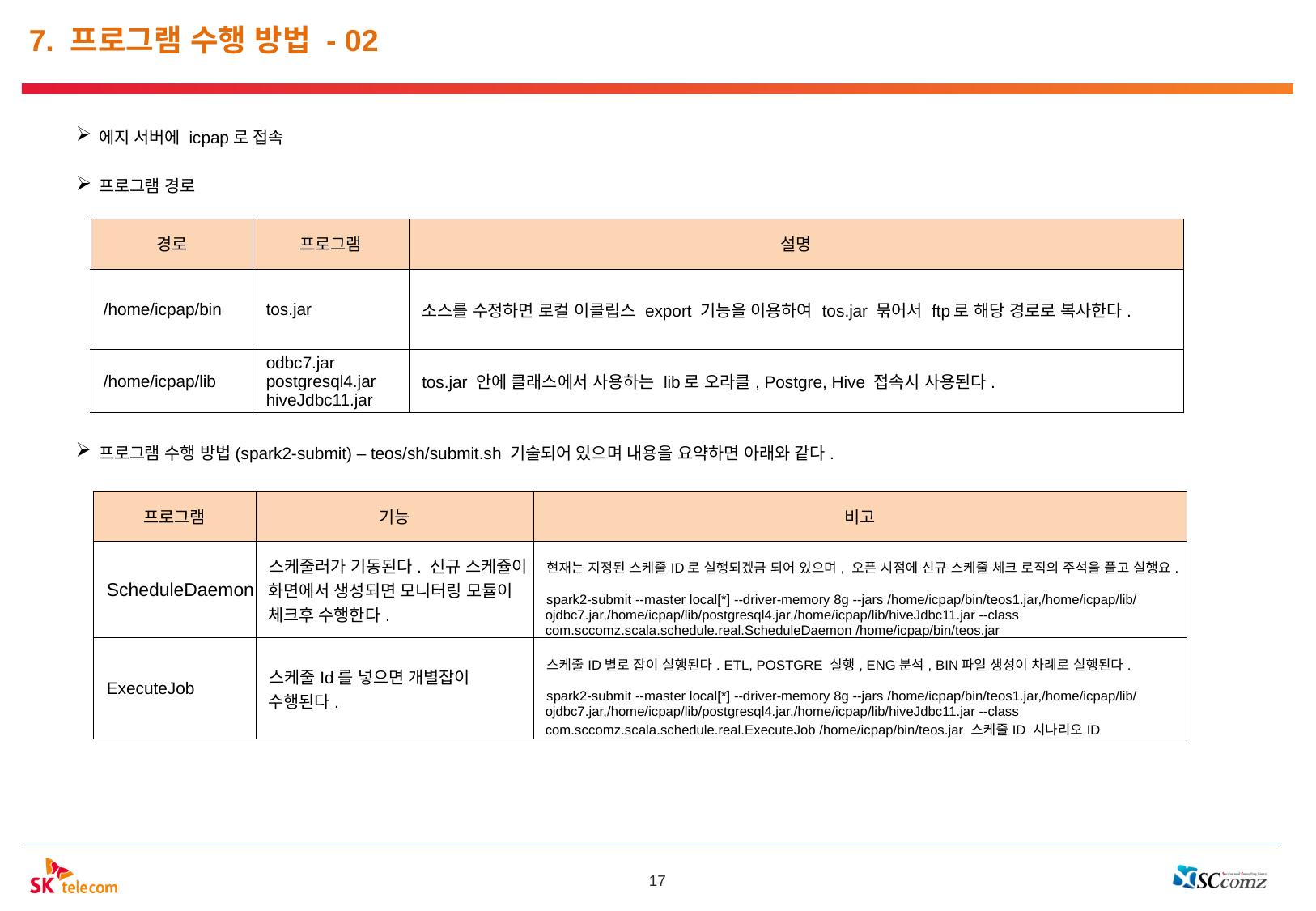

7. 프로그램 수행 방법 - 02
에지 서버에 icpap로 접속
프로그램 경로
| 경로 | 프로그램 | 설명 |
| --- | --- | --- |
| /home/icpap/bin | tos.jar | 소스를 수정하면 로컬 이클립스 export 기능을 이용하여 tos.jar 묶어서 ftp로 해당 경로로 복사한다. |
| /home/icpap/lib | odbc7.jar postgresql4.jar hiveJdbc11.jar | tos.jar 안에 클래스에서 사용하는 lib로 오라클, Postgre, Hive 접속시 사용된다. |
프로그램 수행 방법(spark2-submit) – teos/sh/submit.sh 기술되어 있으며 내용을 요약하면 아래와 같다.
| 프로그램 | 기능 | 비고 |
| --- | --- | --- |
| ScheduleDaemon | 스케줄러가 기동된다. 신규 스케쥴이 화면에서 생성되면 모니터링 모듈이 체크후 수행한다. | 현재는 지정된 스케줄ID로 실행되겠금 되어 있으며, 오픈 시점에 신규 스케줄 체크 로직의 주석을 풀고 실행요. spark2-submit --master local[\*] --driver-memory 8g --jars /home/icpap/bin/teos1.jar,/home/icpap/lib/ojdbc7.jar,/home/icpap/lib/postgresql4.jar,/home/icpap/lib/hiveJdbc11.jar --class com.sccomz.scala.schedule.real.ScheduleDaemon /home/icpap/bin/teos.jar |
| ExecuteJob | 스케줄Id를 넣으면 개별잡이 수행된다. | 스케줄ID별로 잡이 실행된다. ETL, POSTGRE 실행, ENG분석, BIN파일 생성이 차례로 실행된다. spark2-submit --master local[\*] --driver-memory 8g --jars /home/icpap/bin/teos1.jar,/home/icpap/lib/ojdbc7.jar,/home/icpap/lib/postgresql4.jar,/home/icpap/lib/hiveJdbc11.jar --class com.sccomz.scala.schedule.real.ExecuteJob /home/icpap/bin/teos.jar 스케줄ID 시나리오ID |